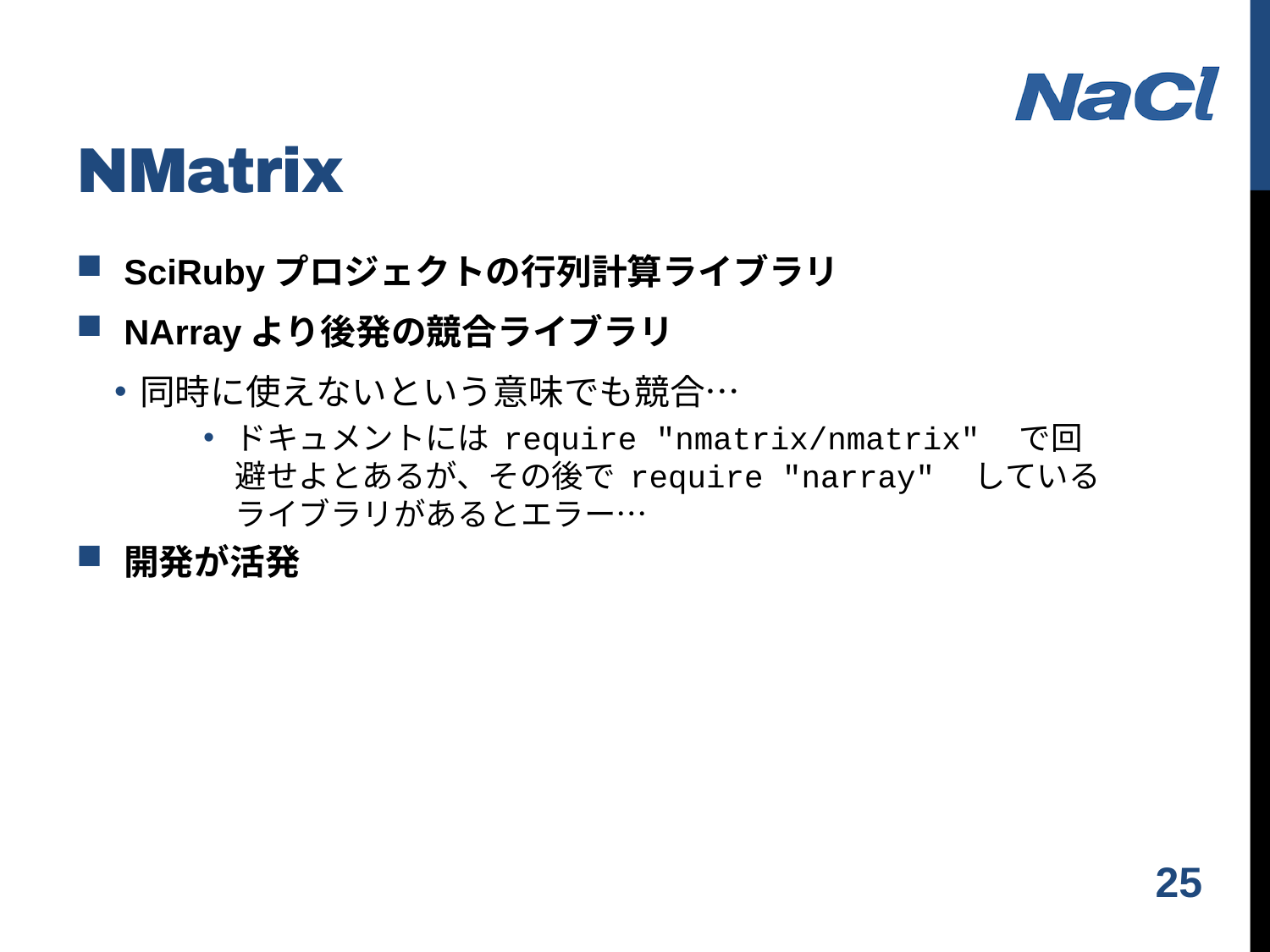

# NMatrix
SciRubyプロジェクトの行列計算ライブラリ
NArrayより後発の競合ライブラリ
同時に使えないという意味でも競合…
ドキュメントには require "nmatrix/nmatrix"　で回避せよとあるが、その後で require "narray"　しているライブラリがあるとエラー…
開発が活発
25